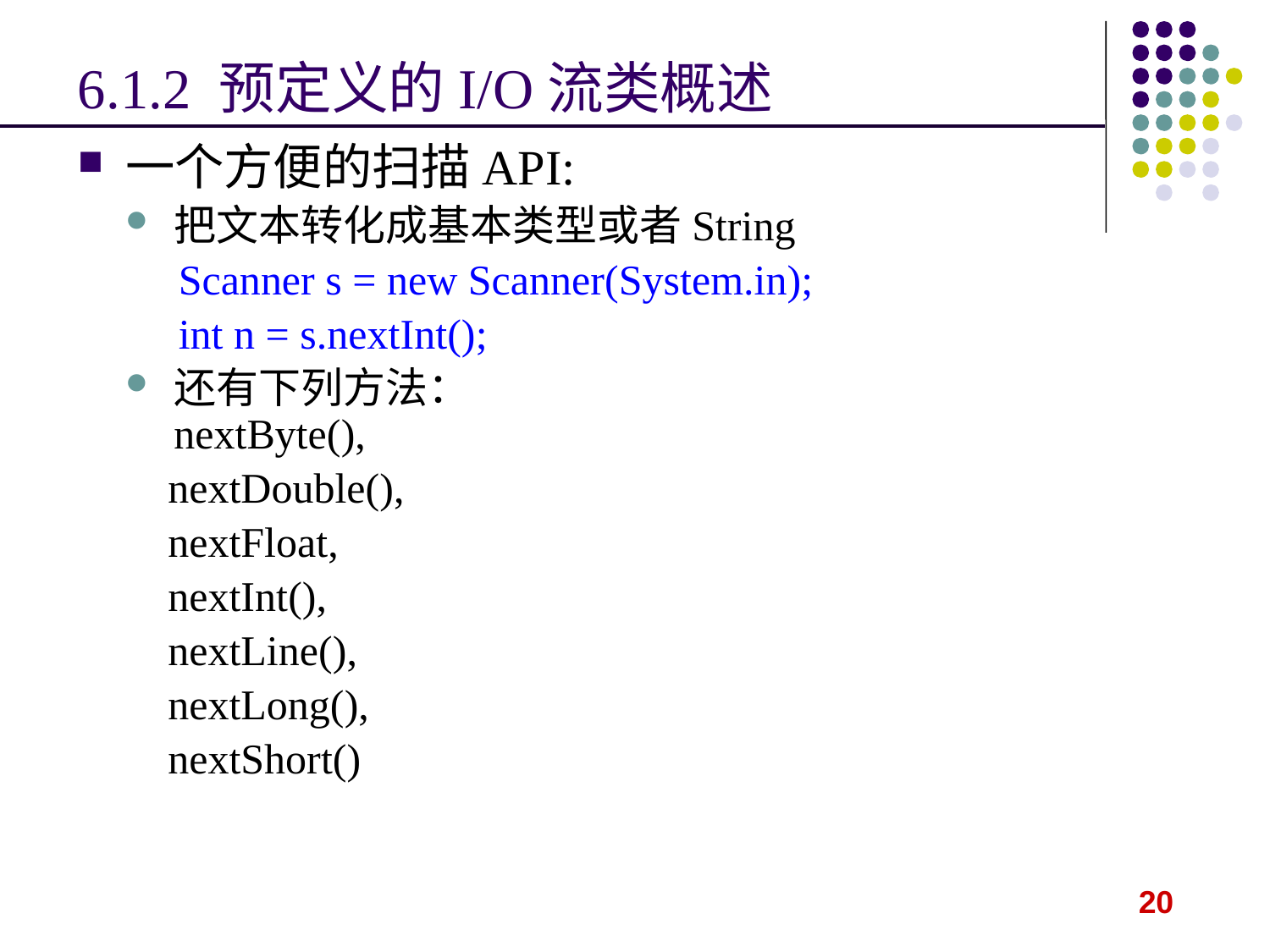

# 6.1.2 预定义的I/O流类概述
一个方便的扫描API:
把文本转化成基本类型或者String
     Scanner s = new Scanner(System.in);
     int n = s.nextInt();
还有下列方法：
nextByte(),
    nextDouble(),
    nextFloat,
    nextInt(),
    nextLine(),
    nextLong(),
    nextShort()